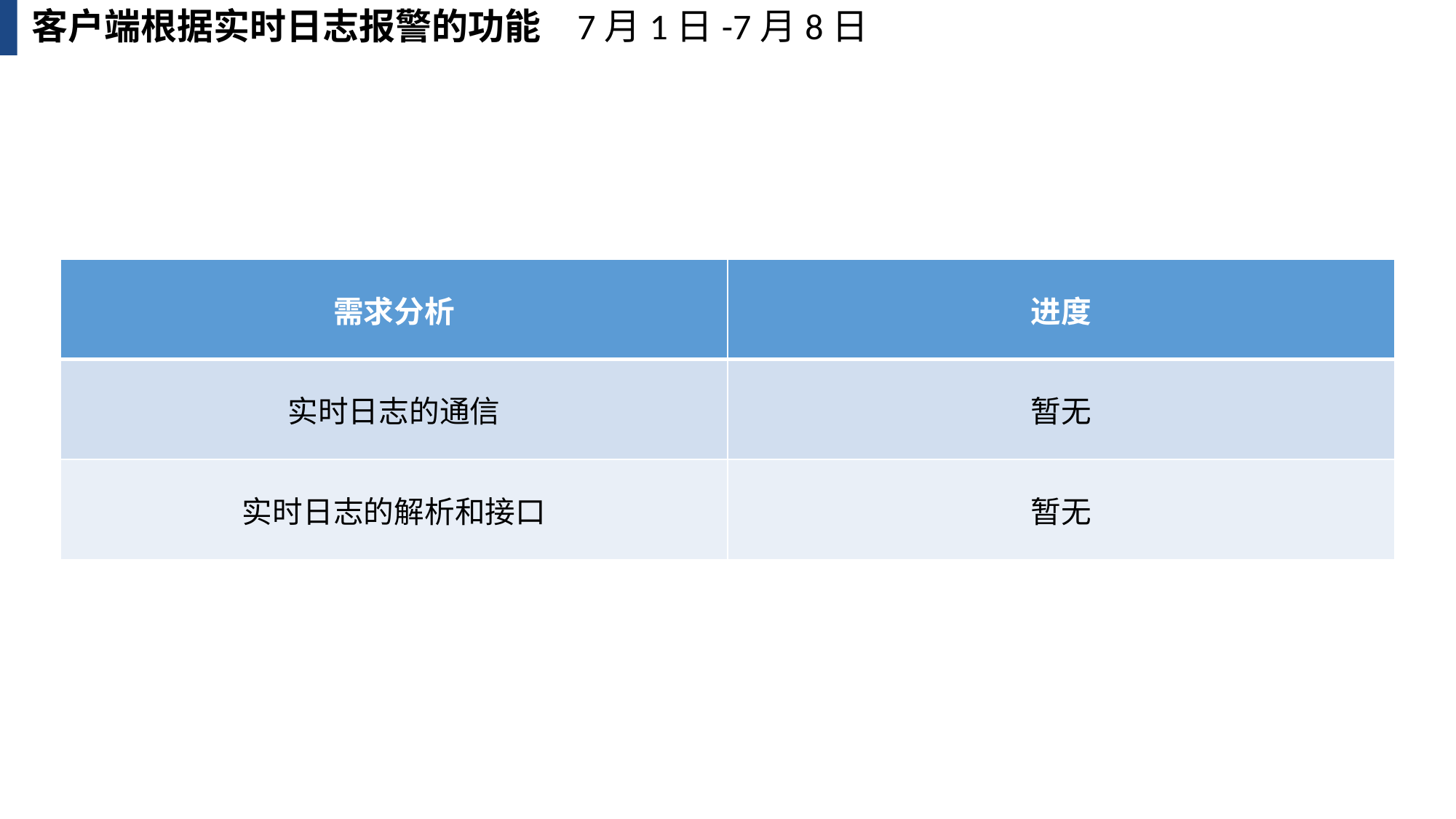

客户端根据实时日志报警的功能	7月1日-7月8日
| 需求分析 | 进度 |
| --- | --- |
| 实时日志的通信 | 暂无 |
| 实时日志的解析和接口 | 暂无 |